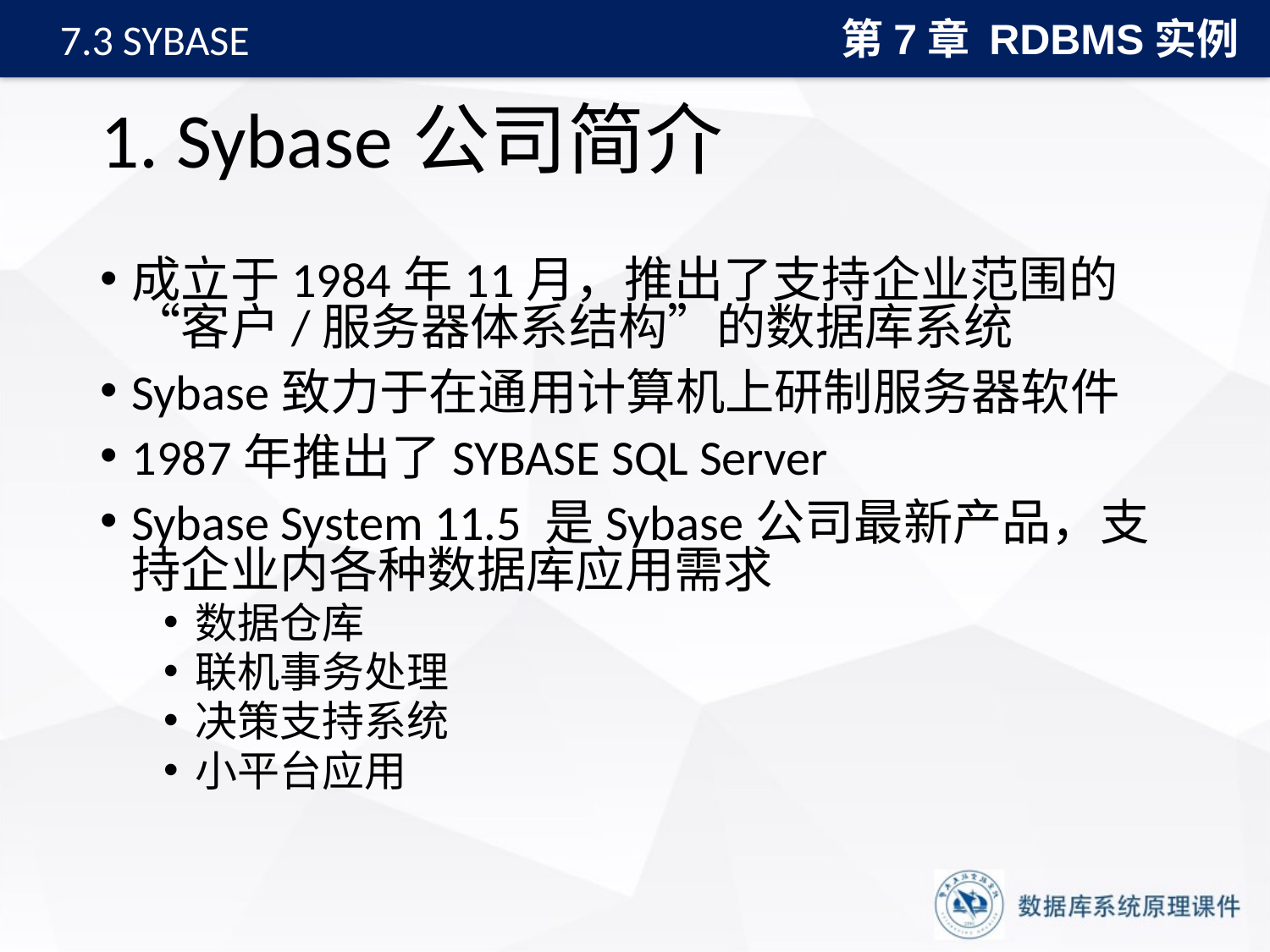

第7章 RDBMS实例
7.3 SYBASE
# 1. Sybase公司简介
成立于1984年11月，推出了支持企业范围的“客户/服务器体系结构”的数据库系统
Sybase致力于在通用计算机上研制服务器软件
1987年推出了SYBASE SQL Server
Sybase System 11.5 是Sybase公司最新产品，支持企业内各种数据库应用需求
数据仓库
联机事务处理
决策支持系统
小平台应用